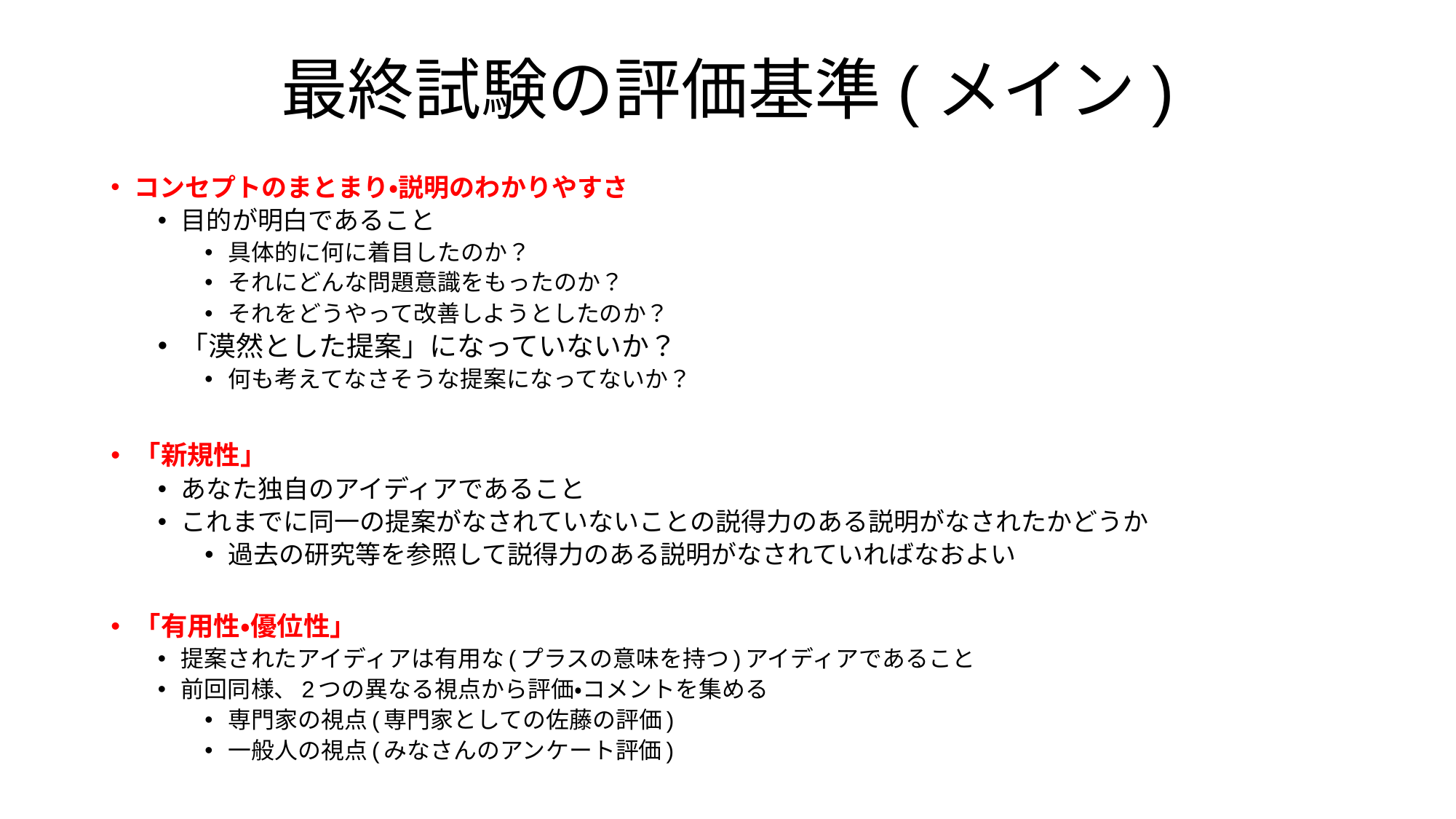

# 最終試験の評価基準(メイン)
コンセプトのまとまり・説明のわかりやすさ
目的が明白であること
具体的に何に着目したのか？
それにどんな問題意識をもったのか？
それをどうやって改善しようとしたのか？
「漠然とした提案」になっていないか？
何も考えてなさそうな提案になってないか？

「新規性」
あなた独自のアイディアであること
これまでに同一の提案がなされていないことの説得力のある説明がなされたかどうか
過去の研究等を参照して説得力のある説明がなされていればなおよい

「有用性・優位性」
提案されたアイディアは有用な(プラスの意味を持つ)アイディアであること
前回同様、2つの異なる視点から評価・コメントを集める
専門家の視点(専門家としての佐藤の評価)
一般人の視点(みなさんのアンケート評価)